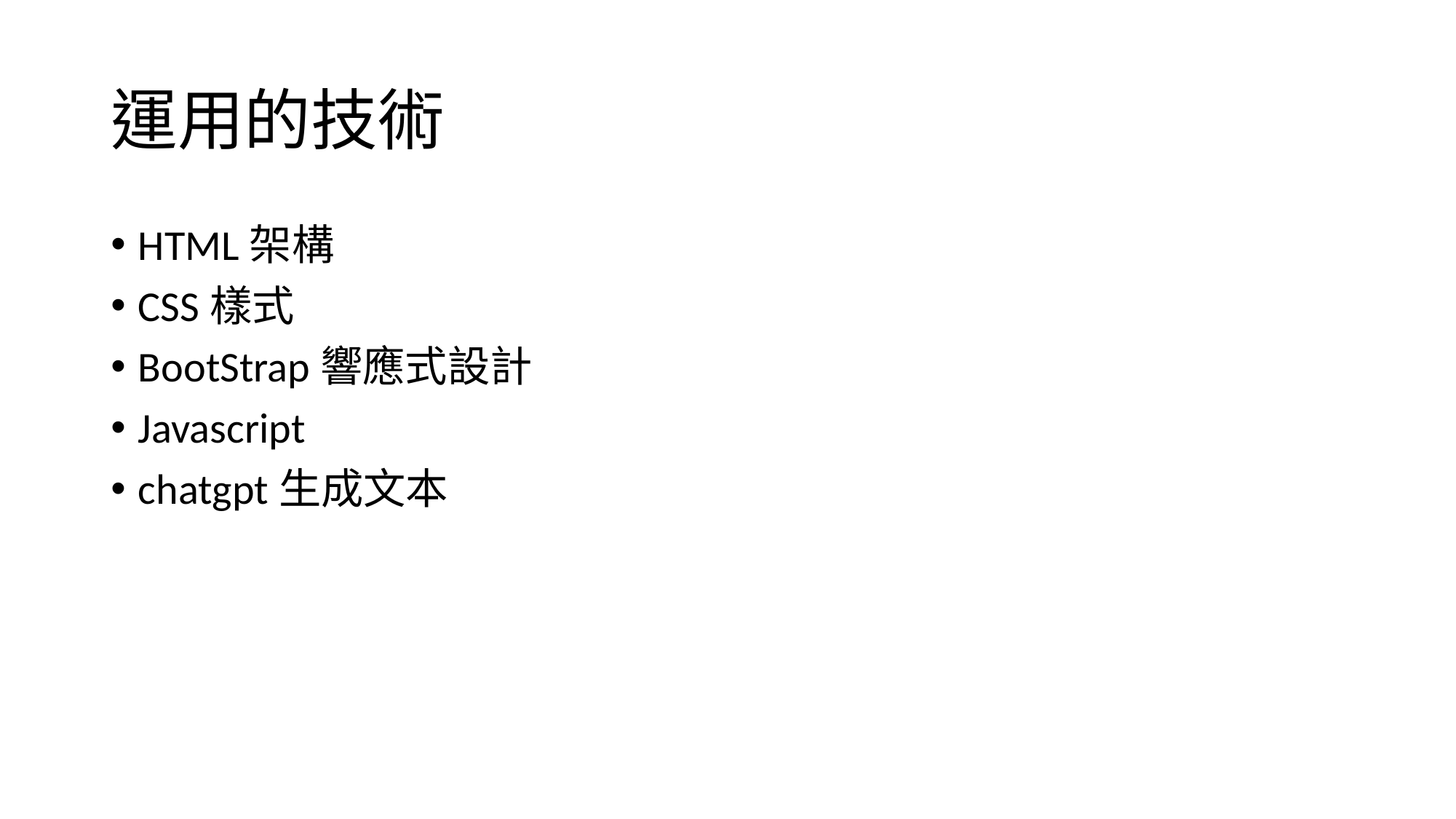

# 運用的技術
HTML架構
CSS樣式
BootStrap響應式設計
Javascript
chatgpt生成文本